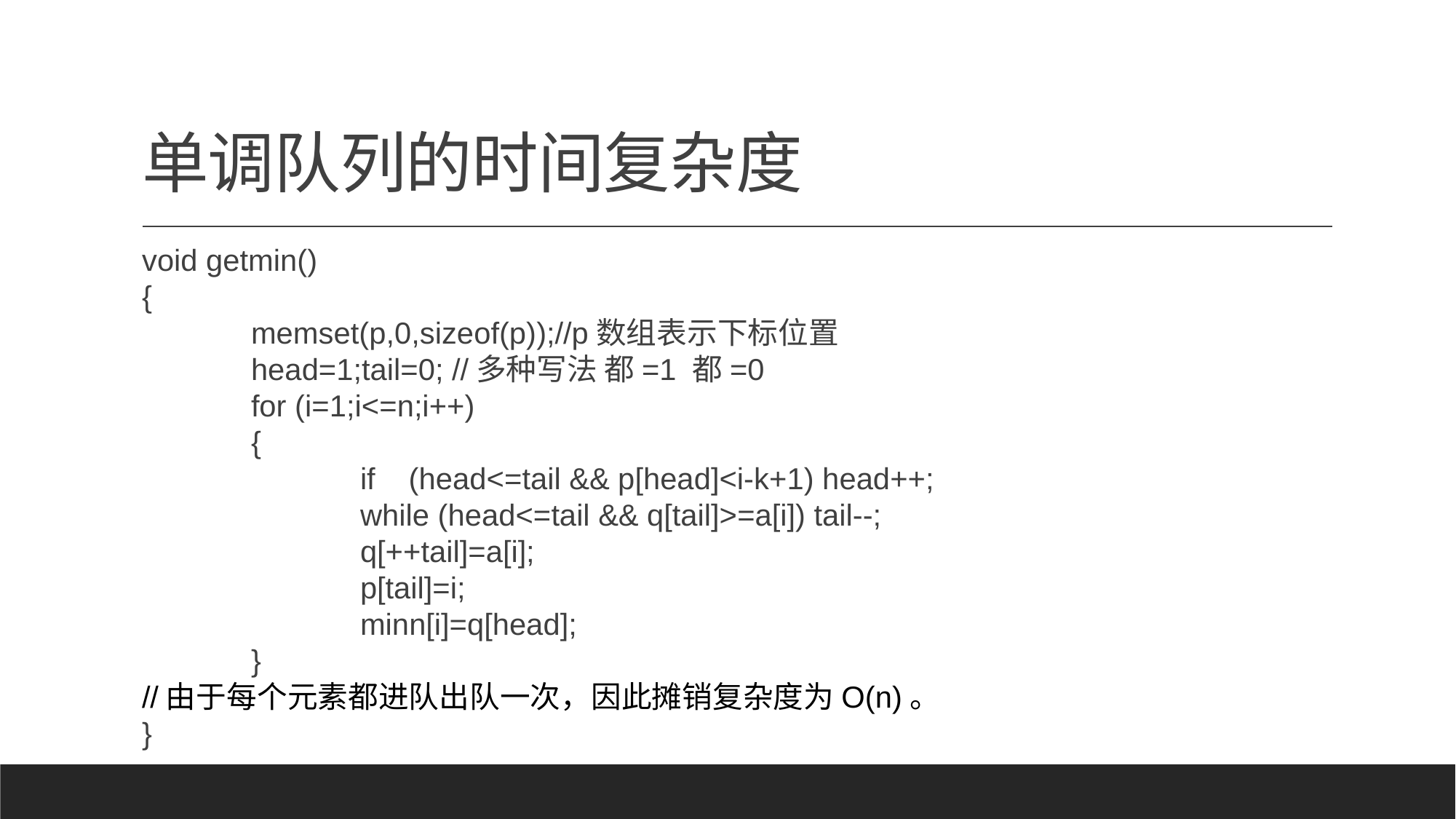

# 单调队列的时间复杂度
void getmin()
{
	memset(p,0,sizeof(p));//p数组表示下标位置
	head=1;tail=0; //多种写法 都=1 都=0
	for (i=1;i<=n;i++)
	{
		if    (head<=tail && p[head]<i-k+1) head++;
		while (head<=tail && q[tail]>=a[i]) tail--;
		q[++tail]=a[i];
		p[tail]=i;
		minn[i]=q[head];
	}
//由于每个元素都进队出队一次，因此摊销复杂度为O(n)。
}